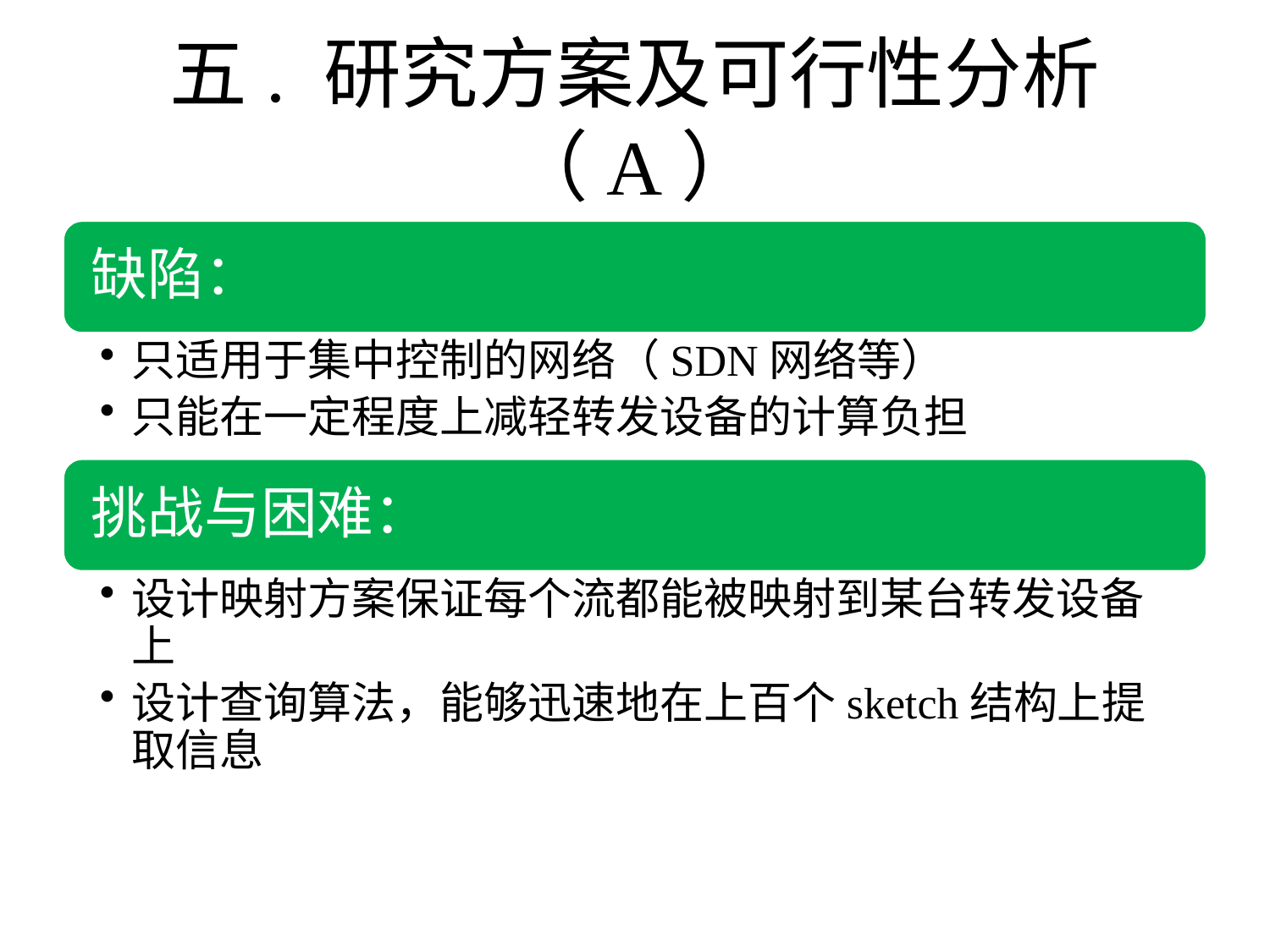

# 五. 研究方案及可行性分析（A）
缺陷：
只适用于集中控制的网络（SDN网络等）
只能在一定程度上减轻转发设备的计算负担
挑战与困难：
设计映射方案保证每个流都能被映射到某台转发设备上
设计查询算法，能够迅速地在上百个sketch结构上提取信息